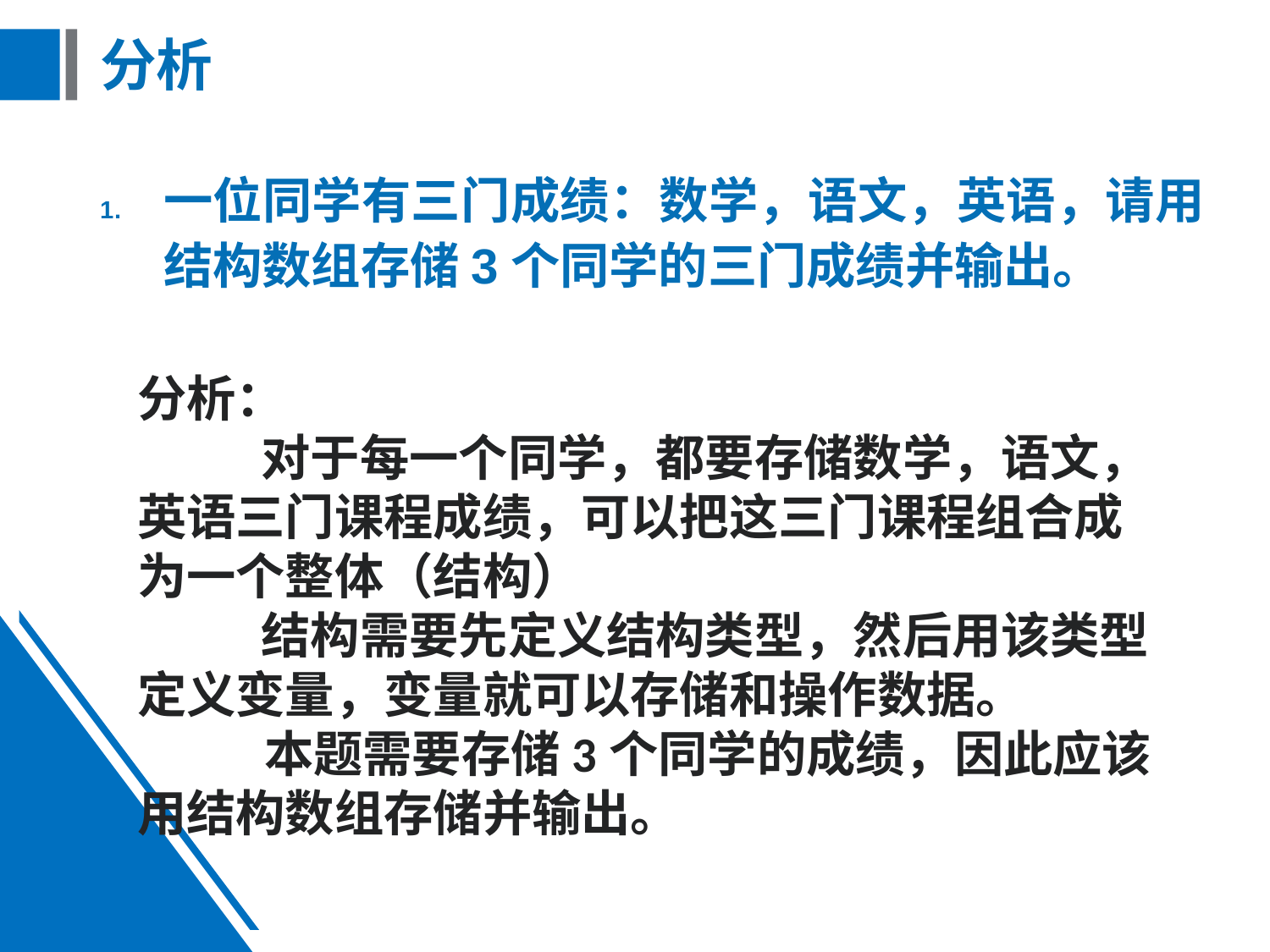

# 分析
一位同学有三门成绩：数学，语文，英语，请用结构数组存储3个同学的三门成绩并输出。
分析：
          对于每一个同学，都要存储数学，语文，英语三门课程成绩，可以把这三门课程组合成为一个整体（结构）
          结构需要先定义结构类型，然后用该类型定义变量，变量就可以存储和操作数据。
	本题需要存储3个同学的成绩，因此应该用结构数组存储并输出。